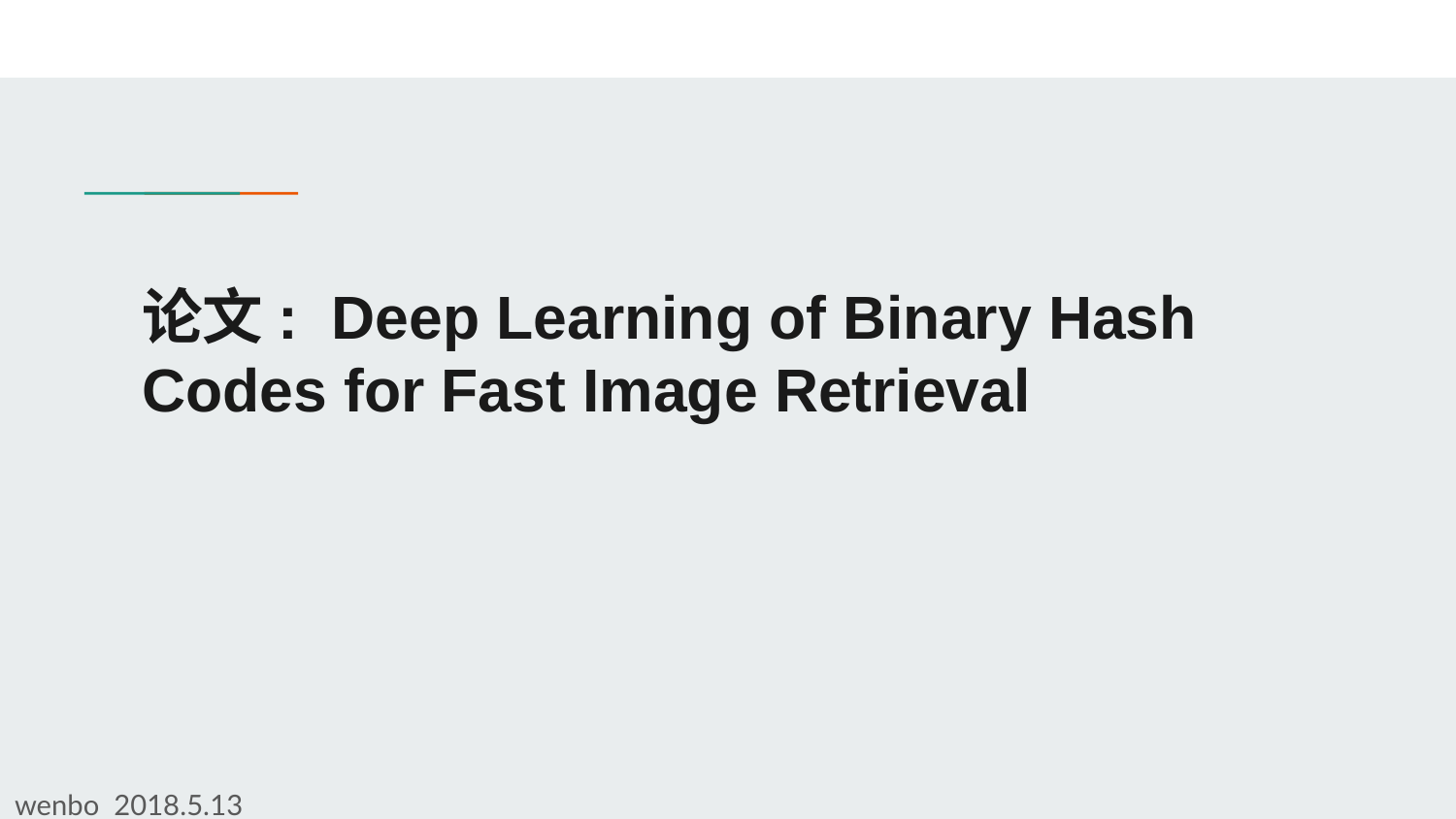

# 论文:  Deep Learning of Binary Hash Codes for Fast Image Retrieval
								   wenbo  2018.5.13